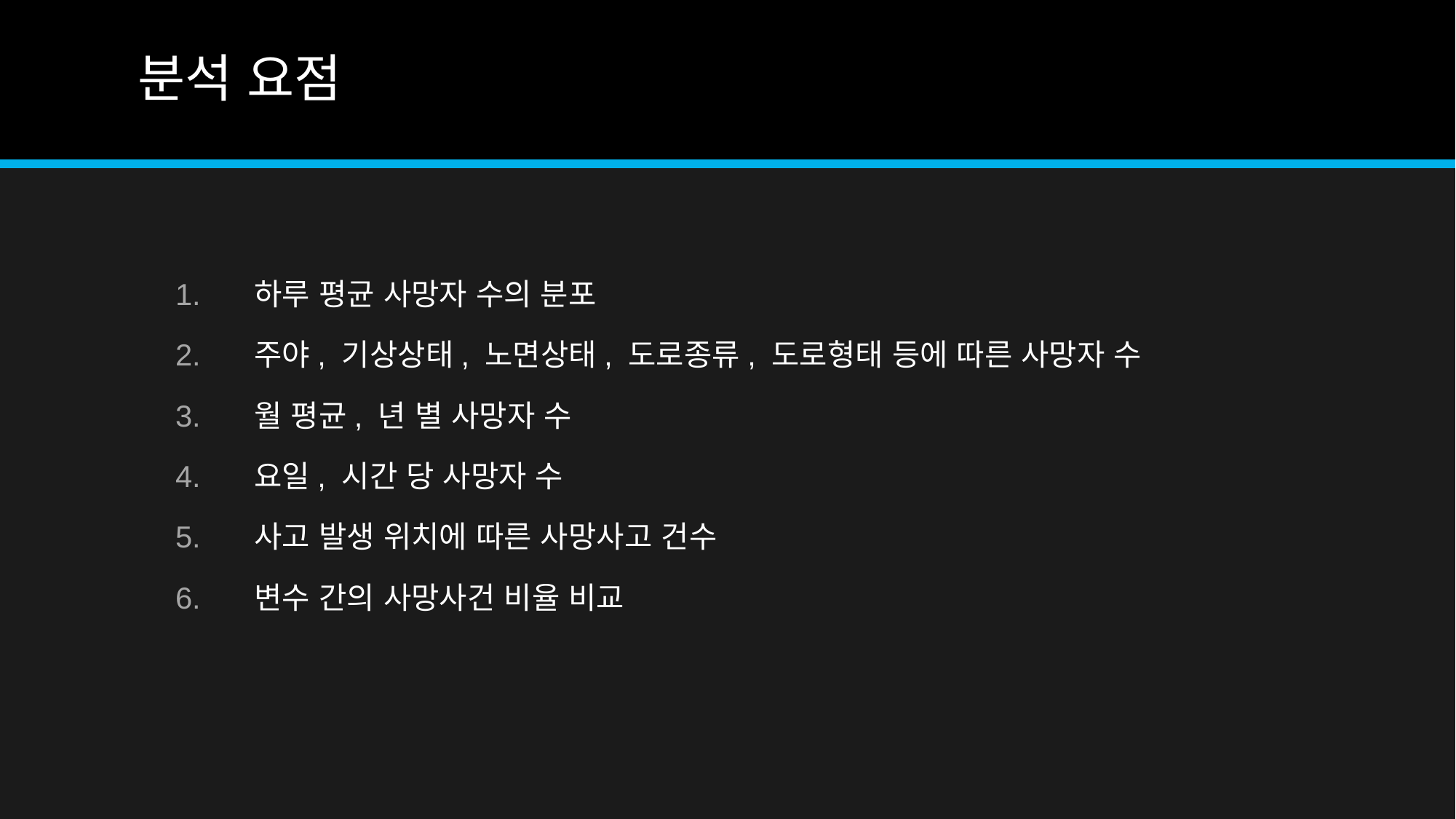

# 분석 요점
  하루 평균 사망자 수의 분포
  주야, 기상상태, 노면상태, 도로종류, 도로형태 등에 따른 사망자 수
  월 평균, 년 별 사망자 수
  요일, 시간 당 사망자 수
  사고 발생 위치에 따른 사망사고 건수
  변수 간의 사망사건 비율 비교